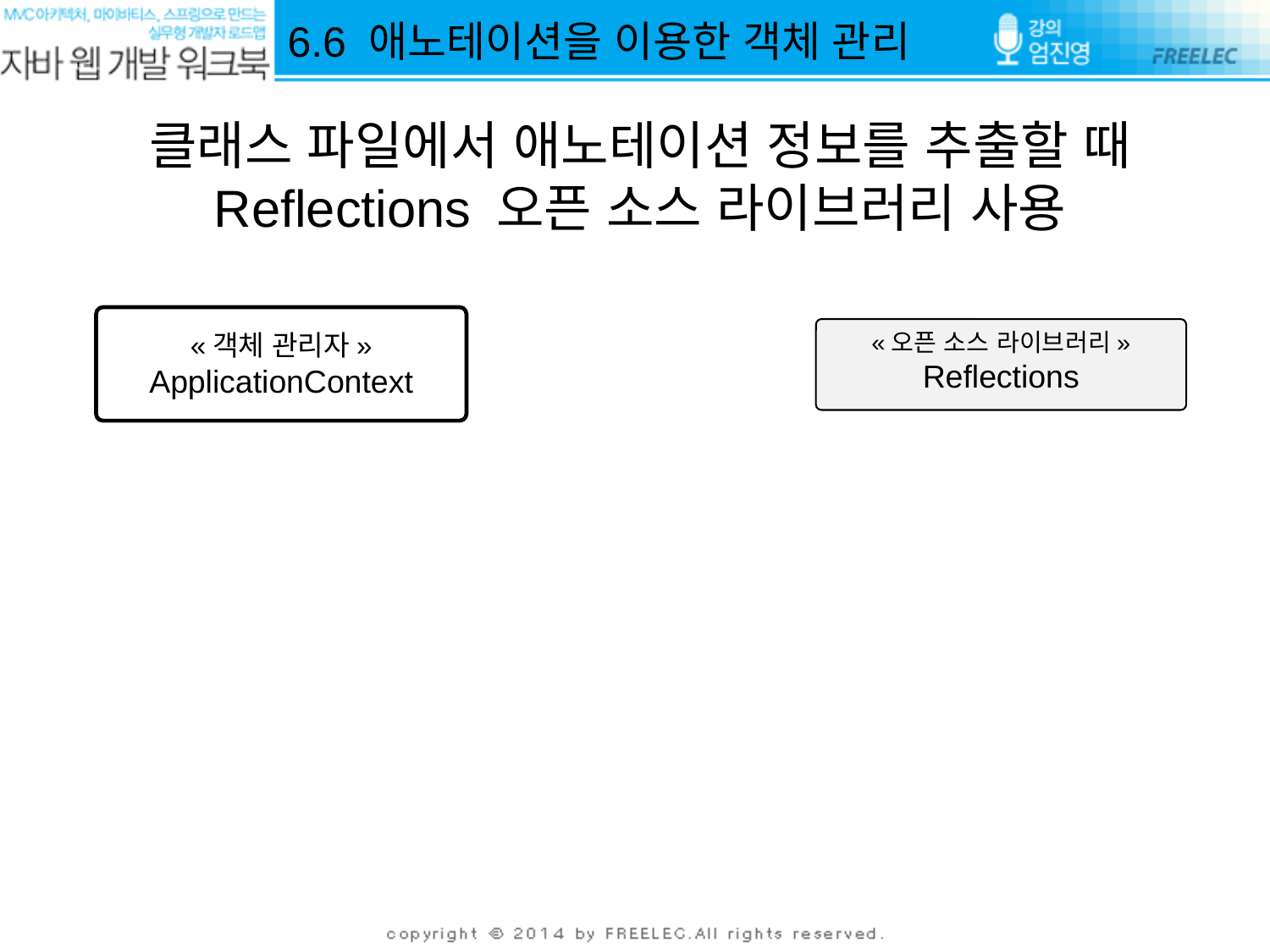

6.6 애노테이션을 이용한 객체 관리
클래스 파일에서 애노테이션 정보를 추출할 때 Reflections 오픈 소스 라이브러리 사용
«객체 관리자»
ApplicationContext
«오픈 소스 라이브러리»
Reflections